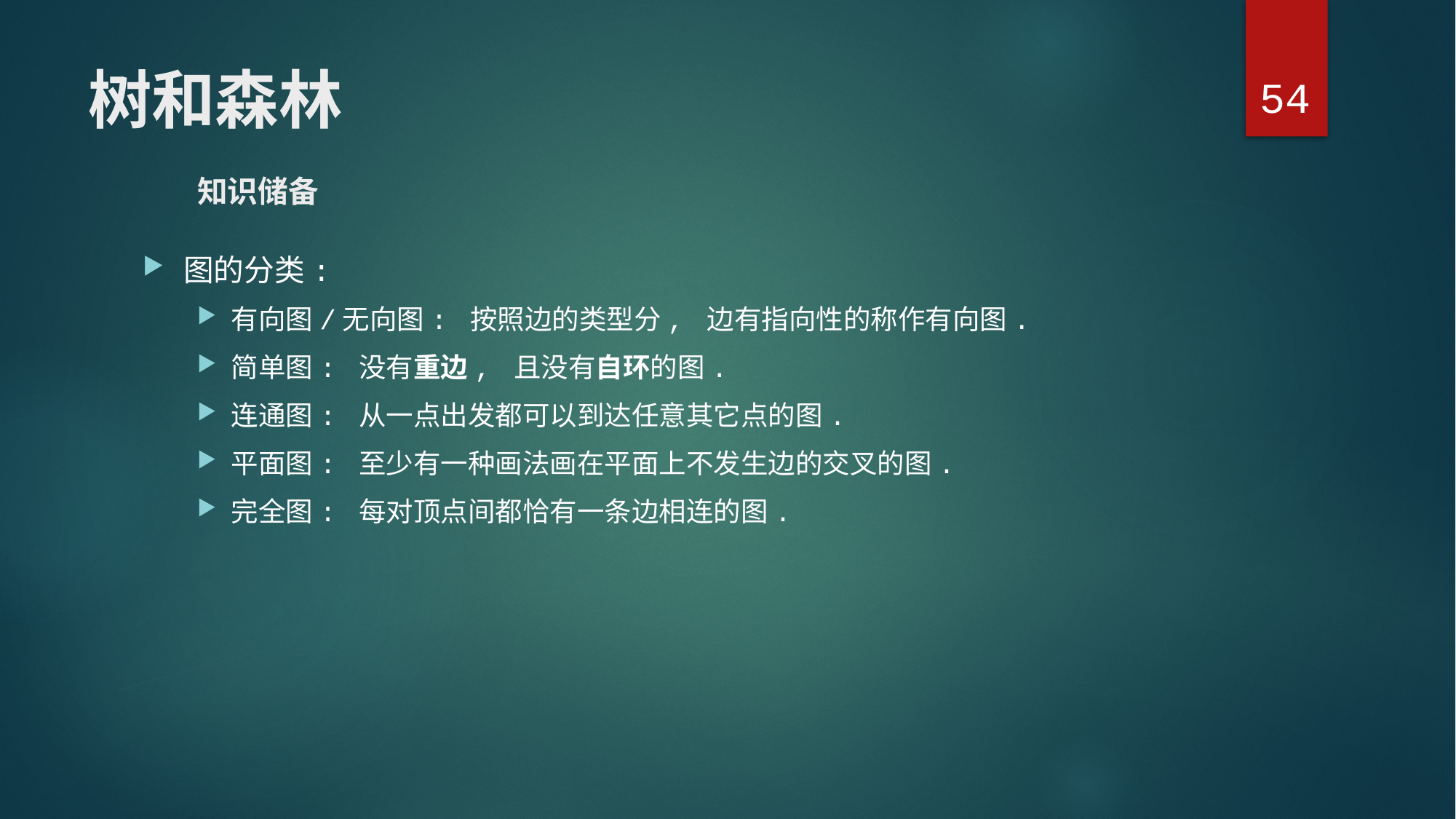

54
# 树和森林 知识储备
图的分类:
有向图/无向图: 按照边的类型分, 边有指向性的称作有向图.
简单图: 没有重边, 且没有自环的图.
连通图: 从一点出发都可以到达任意其它点的图.
平面图: 至少有一种画法画在平面上不发生边的交叉的图.
完全图: 每对顶点间都恰有一条边相连的图.